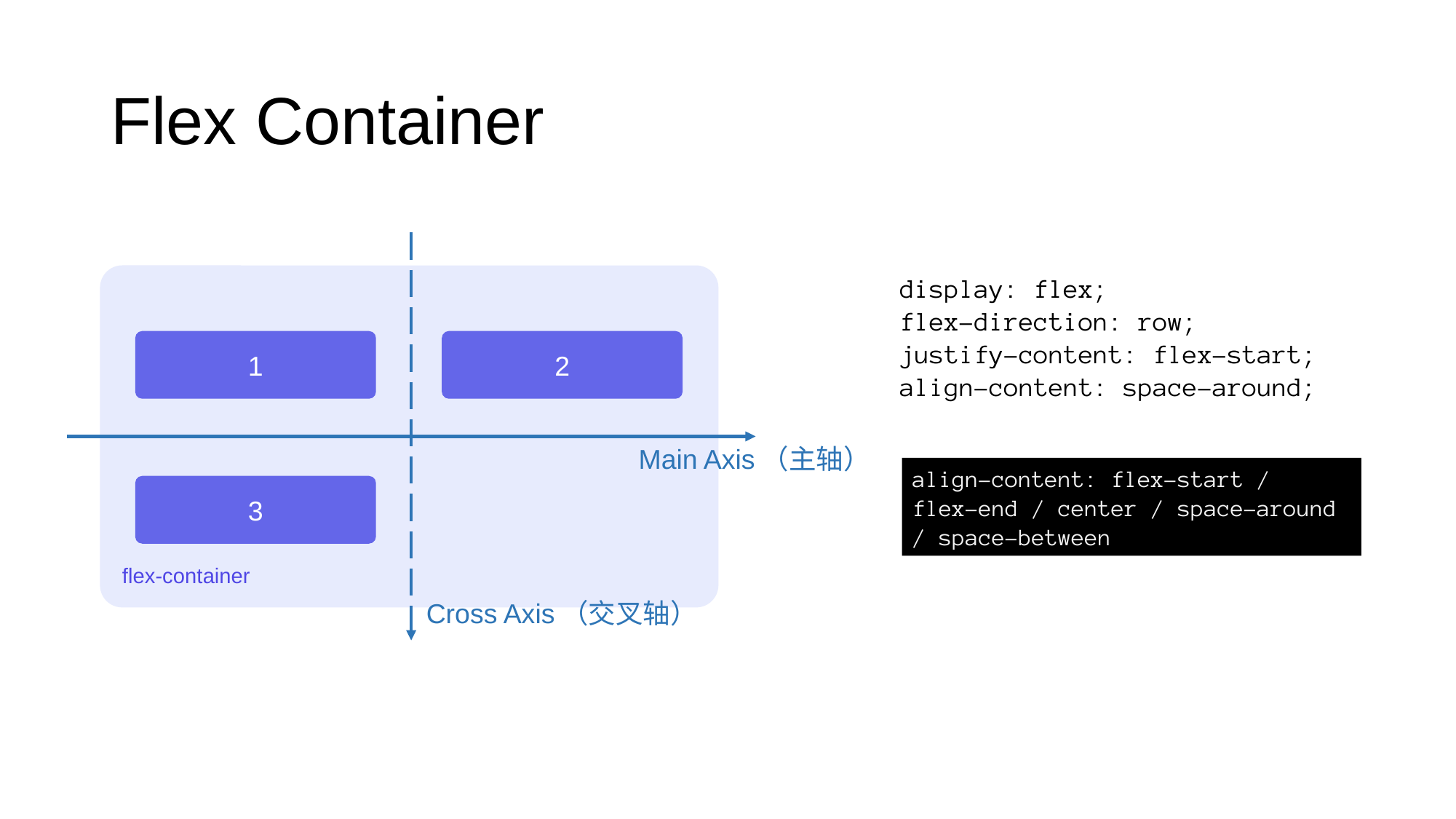

# Flex Container

display: flex;
flex-direction: row;
justify-content: flex-start;
align-content: space-around;
1
2
Main Axis（主轴）
align-content: flex-start / flex-end / center / space-around / space-between
3
flex-container
Cross Axis（交叉轴）